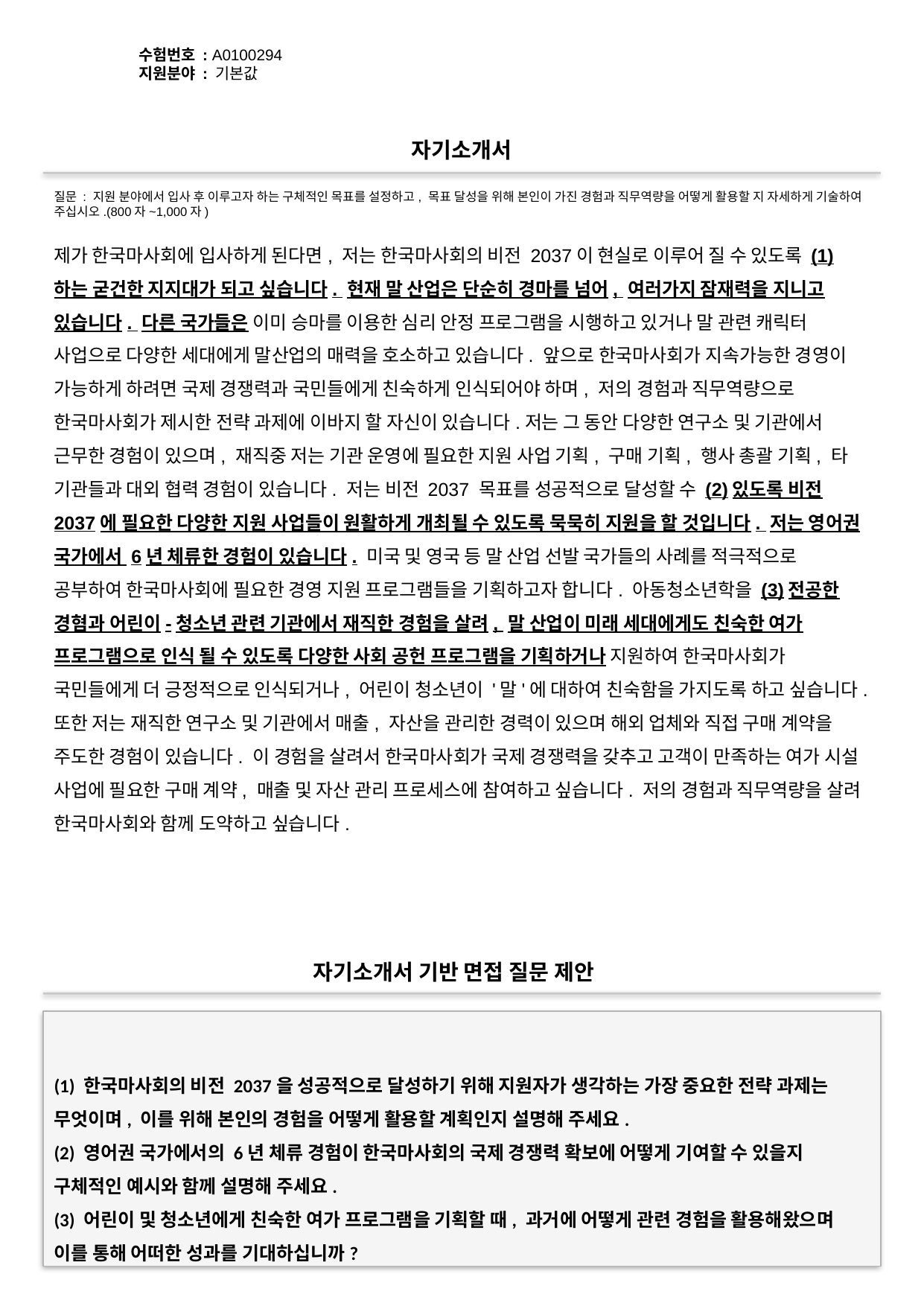

수험번호 : A0100294
지원분야 : 기본값
#

자기소개서

질문 : 지원 분야에서 입사 후 이루고자 하는 구체적인 목표를 설정하고, 목표 달성을 위해 본인이 가진 경험과 직무역량을 어떻게 활용할 지 자세하게 기술하여 주십시오.(800자~1,000자)

제가 한국마사회에 입사하게 된다면, 저는 한국마사회의 비전 2037이 현실로 이루어 질 수 있도록 (1)하는 굳건한 지지대가 되고 싶습니다. 현재 말 산업은 단순히 경마를 넘어, 여러가지 잠재력을 지니고 있습니다. 다른 국가들은 이미 승마를 이용한 심리 안정 프로그램을 시행하고 있거나 말 관련 캐릭터 사업으로 다양한 세대에게 말산업의 매력을 호소하고 있습니다. 앞으로 한국마사회가 지속가능한 경영이 가능하게 하려면 국제 경쟁력과 국민들에게 친숙하게 인식되어야 하며, 저의 경험과 직무역량으로 한국마사회가 제시한 전략 과제에 이바지 할 자신이 있습니다.저는 그 동안 다양한 연구소 및 기관에서 근무한 경험이 있으며, 재직중 저는 기관 운영에 필요한 지원 사업 기획, 구매 기획, 행사 총괄 기획, 타 기관들과 대외 협력 경험이 있습니다. 저는 비전 2037 목표를 성공적으로 달성할 수 (2)있도록 비전 2037에 필요한 다양한 지원 사업들이 원활하게 개최될 수 있도록 묵묵히 지원을 할 것입니다. 저는 영어권 국가에서 6년 체류한 경험이 있습니다. 미국 및 영국 등 말 산업 선발 국가들의 사례를 적극적으로 공부하여 한국마사회에 필요한 경영 지원 프로그램들을 기획하고자 합니다. 아동청소년학을 (3)전공한 경혐과 어린이-청소년 관련 기관에서 재직한 경험을 살려, 말 산업이 미래 세대에게도 친숙한 여가 프로그램으로 인식 될 수 있도록 다양한 사회 공헌 프로그램을 기획하거나 지원하여 한국마사회가 국민들에게 더 긍정적으로 인식되거나, 어린이 청소년이 '말'에 대하여 친숙함을 가지도록 하고 싶습니다.또한 저는 재직한 연구소 및 기관에서 매출, 자산을 관리한 경력이 있으며 해외 업체와 직접 구매 계약을 주도한 경험이 있습니다. 이 경험을 살려서 한국마사회가 국제 경쟁력을 갖추고 고객이 만족하는 여가 시설 사업에 필요한 구매 계약, 매출 및 자산 관리 프로세스에 참여하고 싶습니다. 저의 경험과 직무역량을 살려 한국마사회와 함께 도약하고 싶습니다.

자기소개서 기반 면접 질문 제안

(1) 한국마사회의 비전 2037을 성공적으로 달성하기 위해 지원자가 생각하는 가장 중요한 전략 과제는 무엇이며, 이를 위해 본인의 경험을 어떻게 활용할 계획인지 설명해 주세요.
(2) 영어권 국가에서의 6년 체류 경험이 한국마사회의 국제 경쟁력 확보에 어떻게 기여할 수 있을지 구체적인 예시와 함께 설명해 주세요.
(3) 어린이 및 청소년에게 친숙한 여가 프로그램을 기획할 때, 과거에 어떻게 관련 경험을 활용해왔으며 이를 통해 어떠한 성과를 기대하십니까?